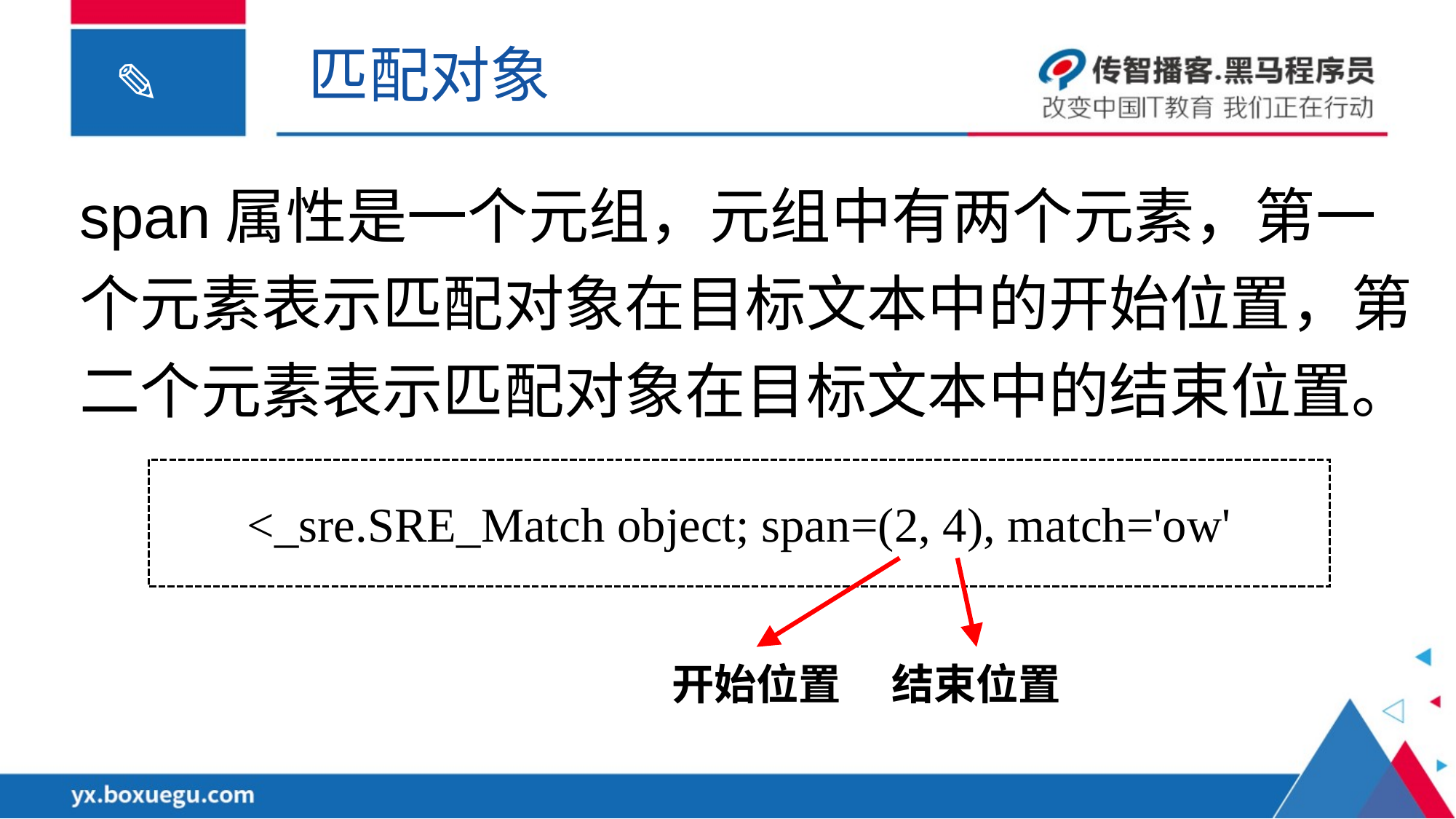

匹配对象
span属性是一个元组，元组中有两个元素，第一个元素表示匹配对象在目标文本中的开始位置，第二个元素表示匹配对象在目标文本中的结束位置。

<_sre.SRE_Match object; span=(2, 4), match='ow'
开始位置
结束位置